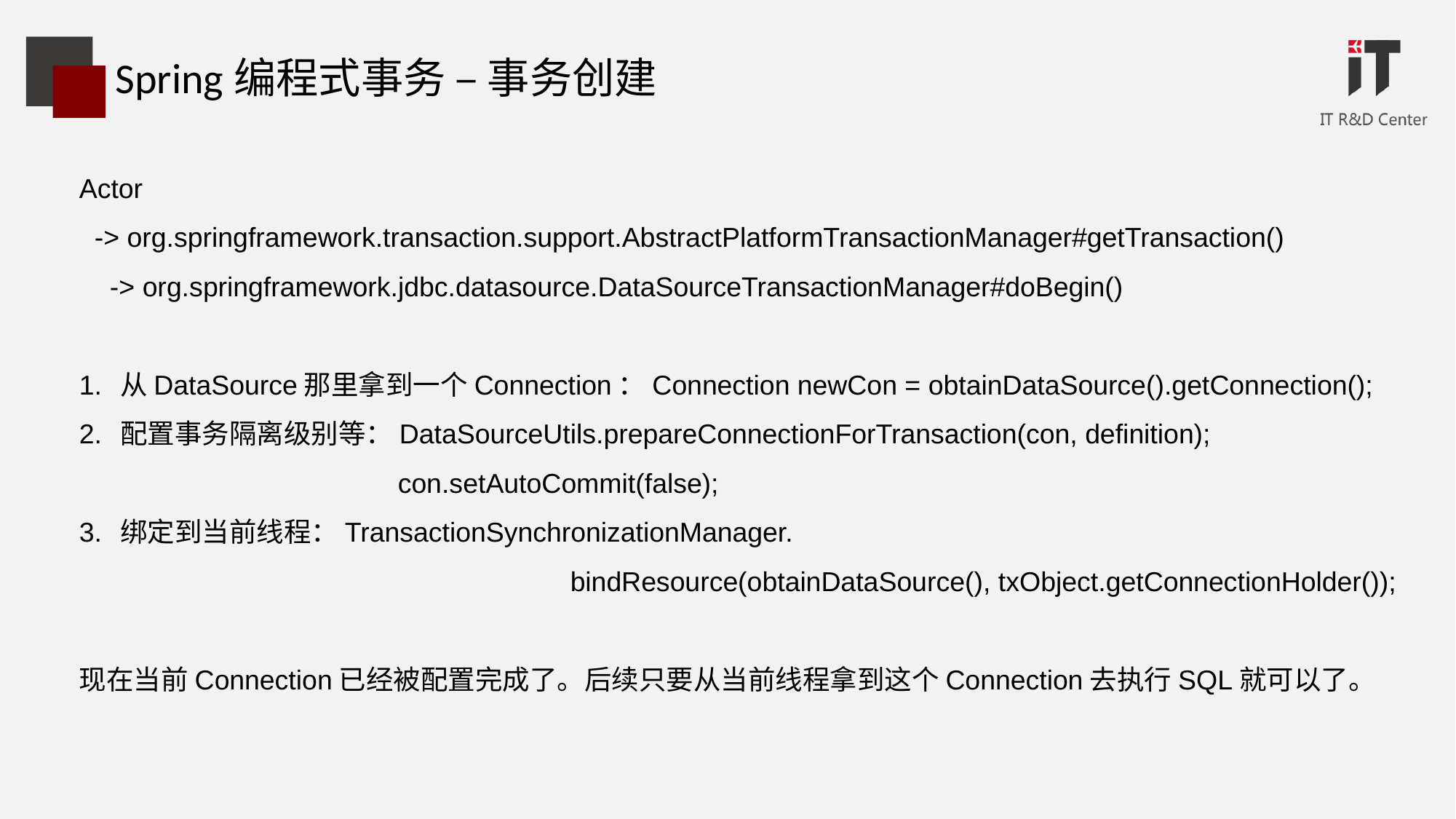

# Spring编程式事务 – 事务创建
Actor
  -> org.springframework.transaction.support.AbstractPlatformTransactionManager#getTransaction()
    -> org.springframework.jdbc.datasource.DataSourceTransactionManager#doBegin()

从DataSource那里拿到一个Connection：Connection newCon = obtainDataSource().getConnection();
配置事务隔离级别等：DataSourceUtils.prepareConnectionForTransaction(con, definition);
      con.setAutoCommit(false);
绑定到当前线程：TransactionSynchronizationManager.
				bindResource(obtainDataSource(), txObject.getConnectionHolder());

现在当前Connection已经被配置完成了。后续只要从当前线程拿到这个Connection去执行SQL就可以了。